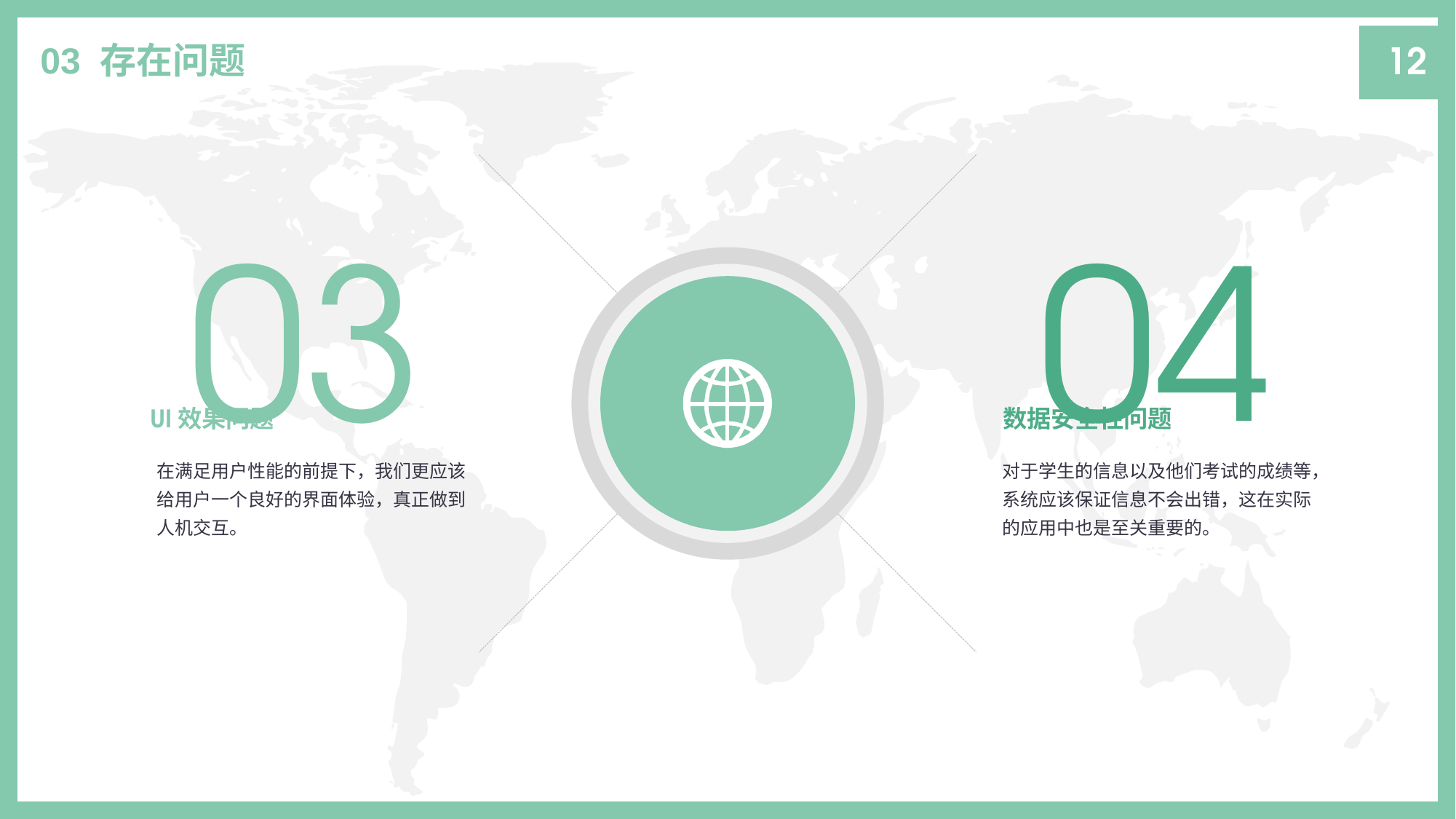

12
03 存在问题
03
UI效果问题
在满足用户性能的前提下，我们更应该给用户一个良好的界面体验，真正做到人机交互。
04
数据安全性问题
对于学生的信息以及他们考试的成绩等，系统应该保证信息不会出错，这在实际的应用中也是至关重要的。